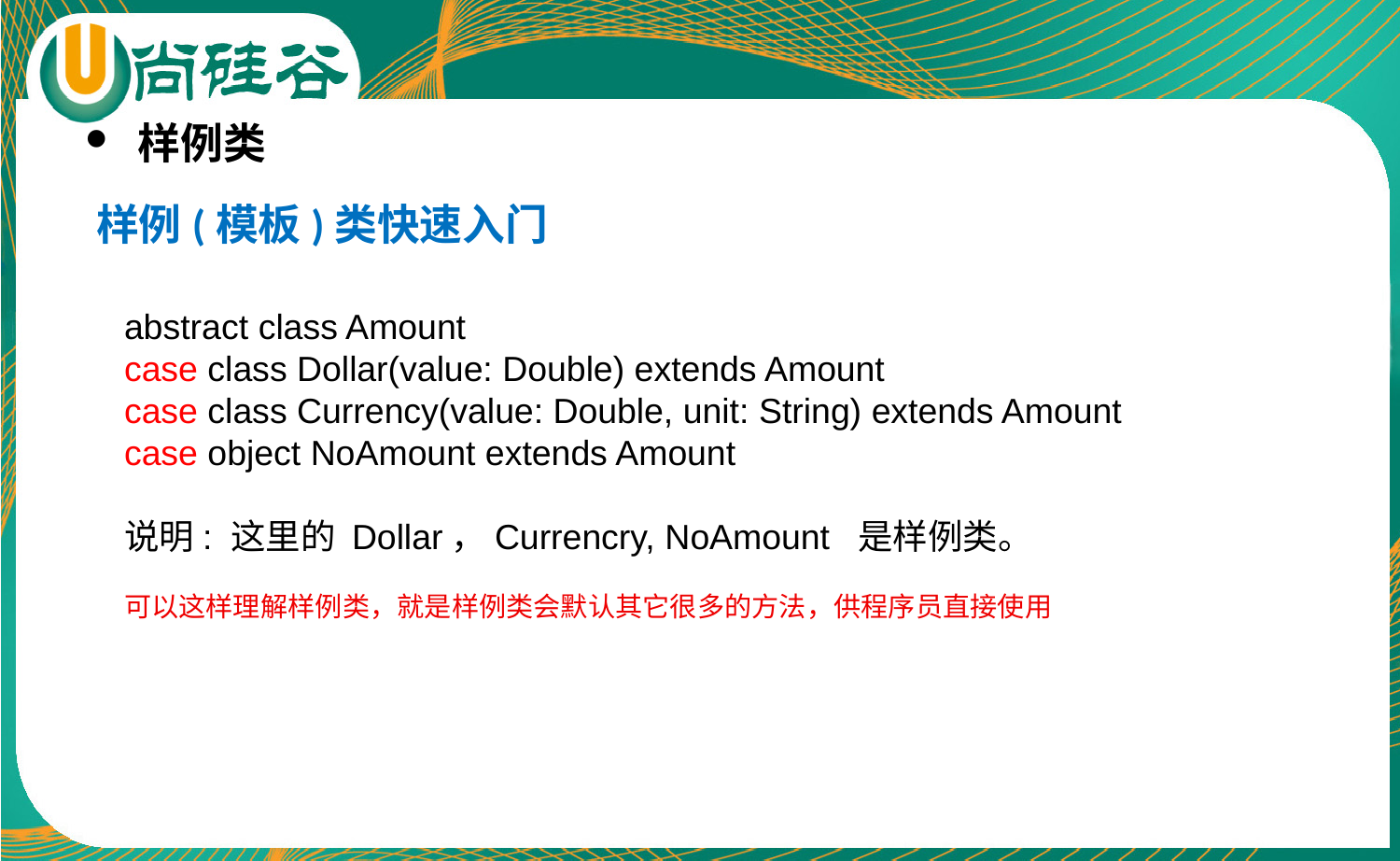

样例类

样例(模板)类快速入门

abstract class Amount
case class Dollar(value: Double) extends Amount
case class Currency(value: Double, unit: String) extends Amount
case object NoAmount extends Amount

说明: 这里的 Dollar，Currencry, NoAmount  是样例类。

可以这样理解样例类，就是样例类会默认其它很多的方法，供程序员直接使用